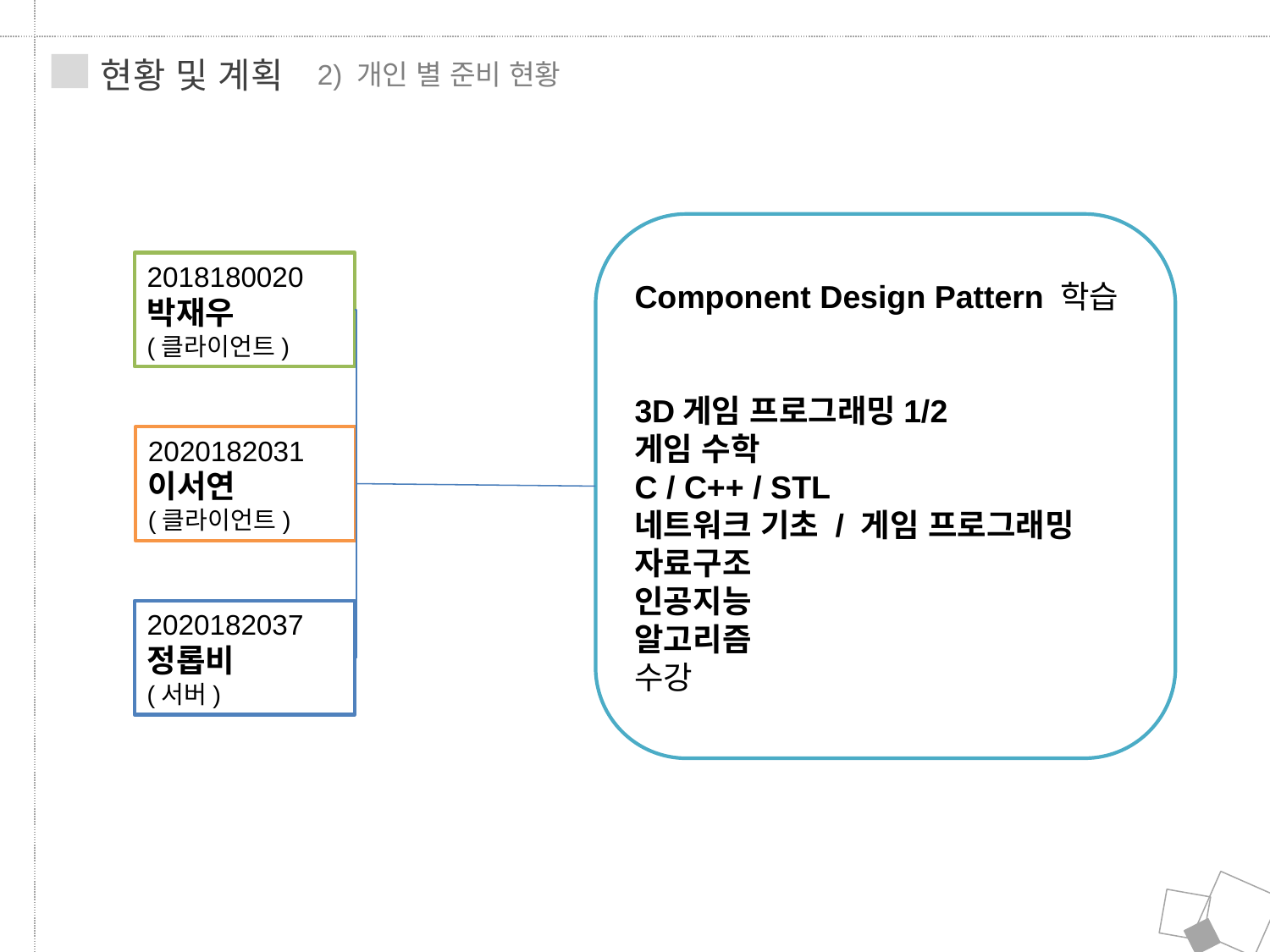

현황 및 계획
2) 개인 별 준비 현황

Component Design Pattern 학습

3D게임 프로그래밍1/2
게임 수학
C / C++ / STL
네트워크 기초 / 게임 프로그래밍
자료구조
인공지능
알고리즘
수강
2018180020
박재우
(클라이언트)
2020182031
이서연
(클라이언트)
2020182037
정롭비
(서버)